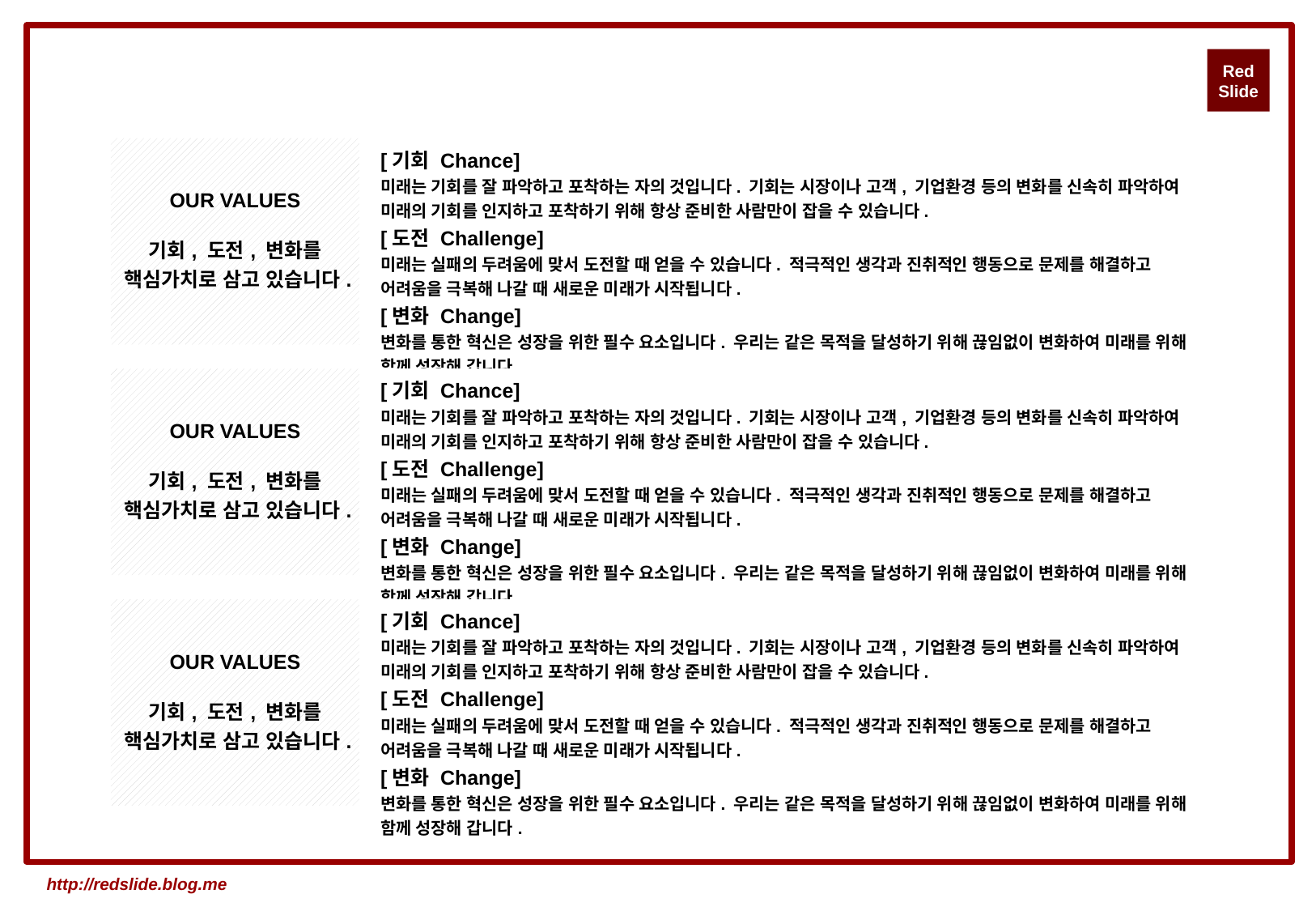

| OUR VALUES 기회, 도전, 변화를 핵심가치로 삼고 있습니다. |  | [기회 Chance] 미래는 기회를 잘 파악하고 포착하는 자의 것입니다. 기회는 시장이나 고객, 기업환경 등의 변화를 신속히 파악하여 미래의 기회를 인지하고 포착하기 위해 항상 준비한 사람만이 잡을 수 있습니다. [도전 Challenge] 미래는 실패의 두려움에 맞서 도전할 때 얻을 수 있습니다. 적극적인 생각과 진취적인 행동으로 문제를 해결하고 어려움을 극복해 나갈 때 새로운 미래가 시작됩니다. [변화 Change] 변화를 통한 혁신은 성장을 위한 필수 요소입니다. 우리는 같은 목적을 달성하기 위해 끊임없이 변화하여 미래를 위해 함께 성장해 갑니다. |
| --- | --- | --- |
| OUR VALUES 기회, 도전, 변화를 핵심가치로 삼고 있습니다. |  | [기회 Chance] 미래는 기회를 잘 파악하고 포착하는 자의 것입니다. 기회는 시장이나 고객, 기업환경 등의 변화를 신속히 파악하여 미래의 기회를 인지하고 포착하기 위해 항상 준비한 사람만이 잡을 수 있습니다. [도전 Challenge] 미래는 실패의 두려움에 맞서 도전할 때 얻을 수 있습니다. 적극적인 생각과 진취적인 행동으로 문제를 해결하고 어려움을 극복해 나갈 때 새로운 미래가 시작됩니다. [변화 Change] 변화를 통한 혁신은 성장을 위한 필수 요소입니다. 우리는 같은 목적을 달성하기 위해 끊임없이 변화하여 미래를 위해 함께 성장해 갑니다. |
| --- | --- | --- |
| OUR VALUES 기회, 도전, 변화를 핵심가치로 삼고 있습니다. |  | [기회 Chance] 미래는 기회를 잘 파악하고 포착하는 자의 것입니다. 기회는 시장이나 고객, 기업환경 등의 변화를 신속히 파악하여 미래의 기회를 인지하고 포착하기 위해 항상 준비한 사람만이 잡을 수 있습니다. [도전 Challenge] 미래는 실패의 두려움에 맞서 도전할 때 얻을 수 있습니다. 적극적인 생각과 진취적인 행동으로 문제를 해결하고 어려움을 극복해 나갈 때 새로운 미래가 시작됩니다. [변화 Change] 변화를 통한 혁신은 성장을 위한 필수 요소입니다. 우리는 같은 목적을 달성하기 위해 끊임없이 변화하여 미래를 위해 함께 성장해 갑니다. |
| --- | --- | --- |